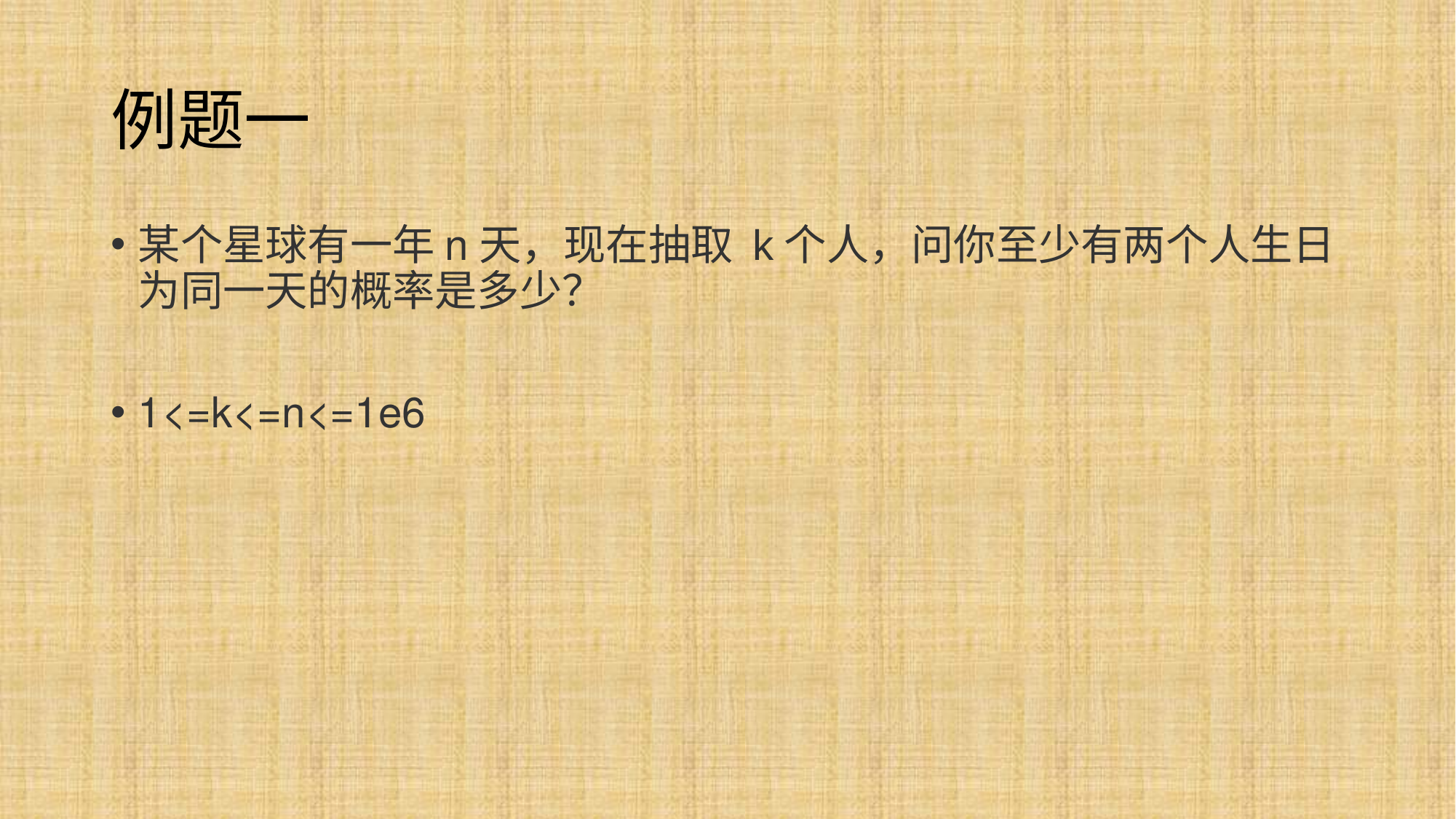

# 例题一
某个星球有一年n天，现在抽取 k个人，问你至少有两个人生日为同一天的概率是多少？

1<=k<=n<=1e6